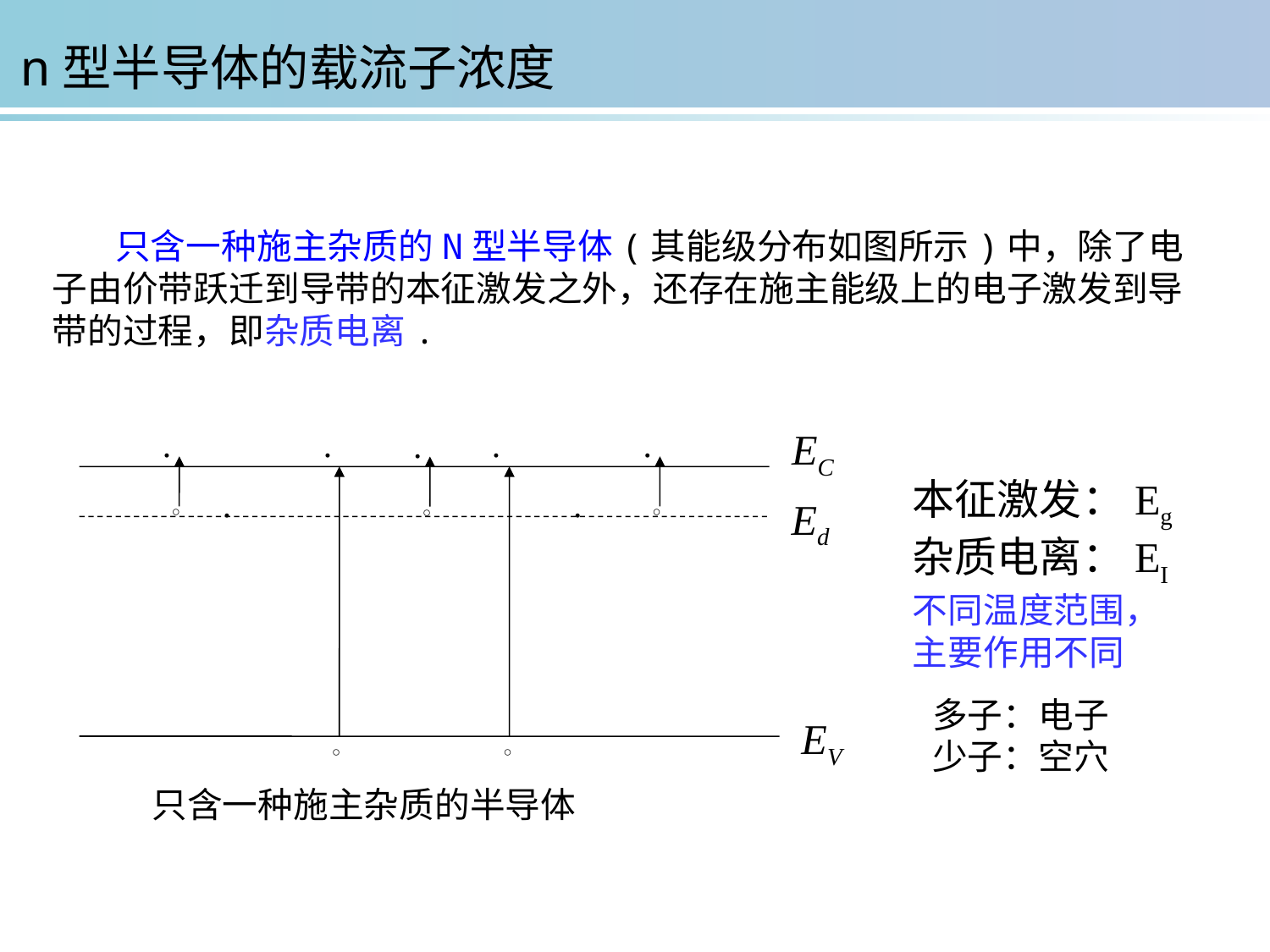

n型半导体的载流子浓度
       只含一种施主杂质的N型半导体(其能级分布如图所示)中，除了电子由价带跃迁到导带的本征激发之外，还存在施主能级上的电子激发到导带的过程，即杂质电离.
 EC
·

○
·

○
·

○
·

○
·

○

·
·

只含一种施主杂质的半导体
 Ed
 EV
本征激发：Eg
杂质电离：EI
不同温度范围，
主要作用不同
多子：电子
少子：空穴